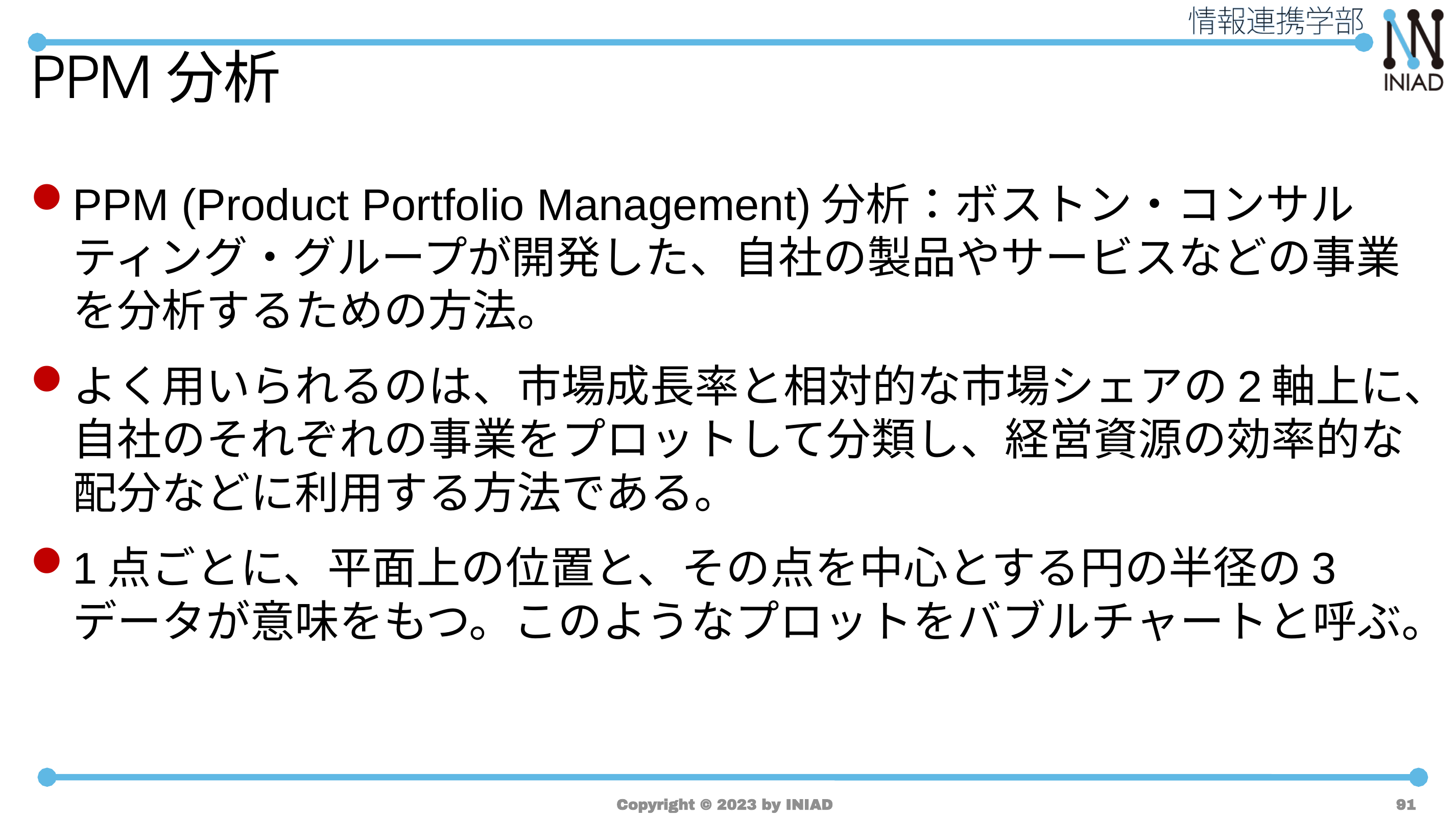

# PPM分析
PPM (Product Portfolio Management)分析：ボストン・コンサルティング・グループが開発した、自社の製品やサービスなどの事業を分析するための方法。
よく用いられるのは、市場成長率と相対的な市場シェアの2軸上に、自社のそれぞれの事業をプロットして分類し、経営資源の効率的な配分などに利用する方法である。
1点ごとに、平面上の位置と、その点を中心とする円の半径の3データが意味をもつ。このようなプロットをバブルチャートと呼ぶ。
Copyright © 2023 by INIAD
91